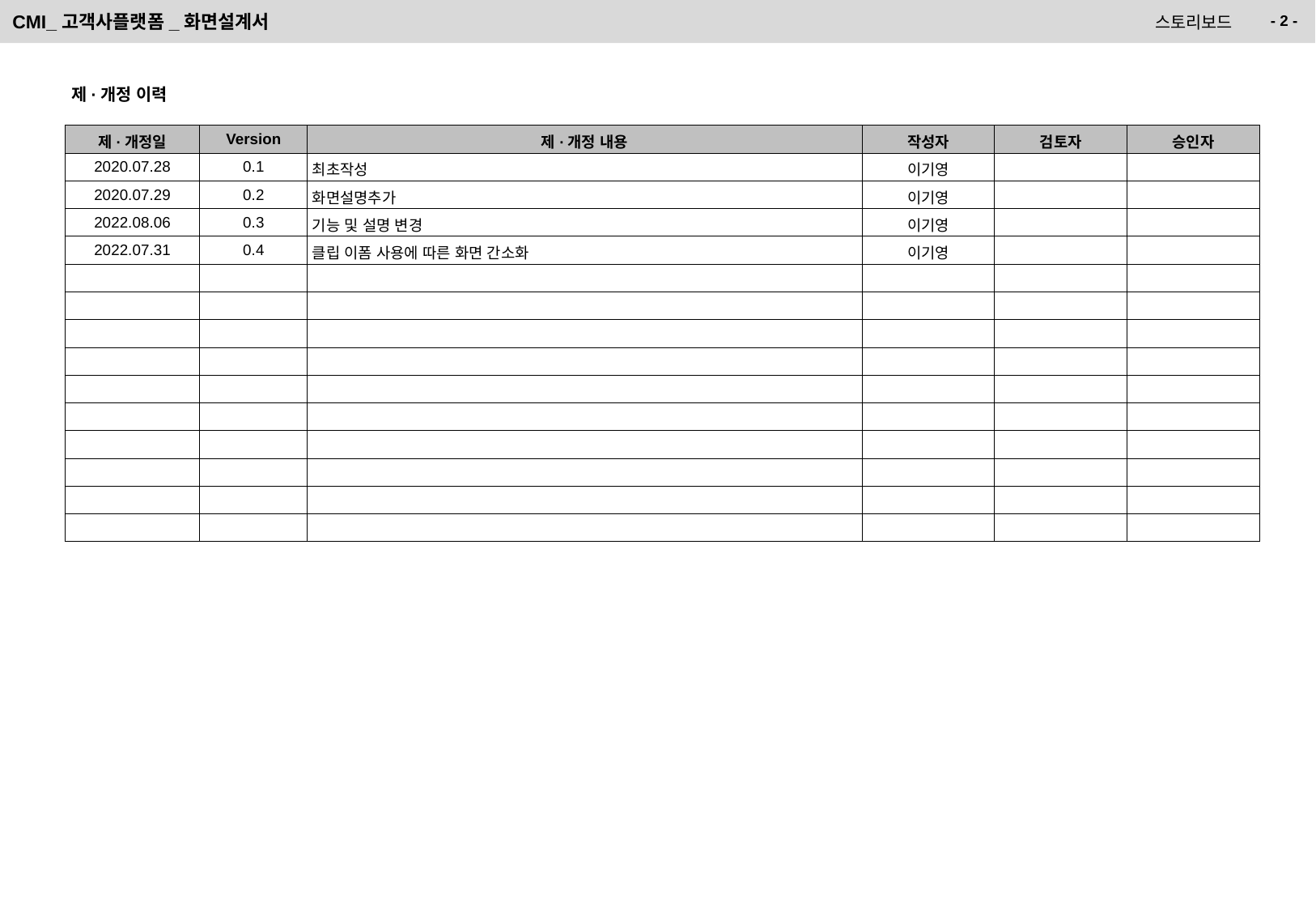

제·개정 이력
| 제·개정일 | Version | 제·개정 내용 | 작성자 | 검토자 | 승인자 |
| --- | --- | --- | --- | --- | --- |
| 2020.07.28 | 0.1 | 최초작성 | 이기영 |  |  |
| 2020.07.29 | 0.2 | 화면설명추가 | 이기영 |  |  |
| 2022.08.06 | 0.3 | 기능 및 설명 변경 | 이기영 |  |  |
| 2022.07.31 | 0.4 | 클립 이폼 사용에 따른 화면 간소화 | 이기영 |  |  |
|  |  |  |  |  |  |
|  |  |  |  |  |  |
|  |  |  |  |  |  |
|  |  |  |  |  |  |
|  |  |  |  |  |  |
|  |  |  |  |  |  |
|  |  |  |  |  |  |
|  |  |  |  |  |  |
|  |  |  |  |  |  |
|  |  |  |  |  |  |